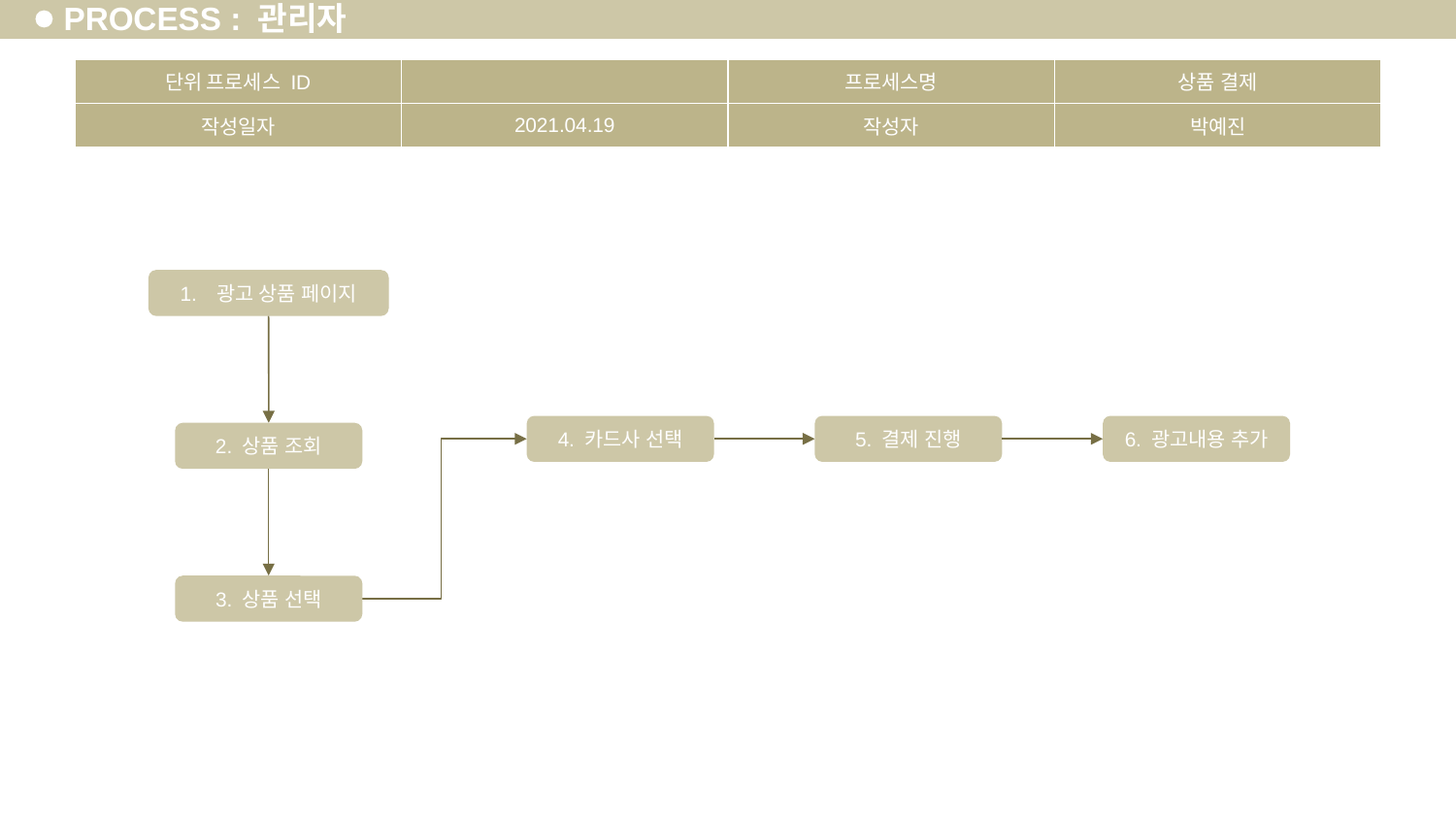

PROCESS : 관리자
| 단위 프로세스 ID |  | 프로세스명 | 상품 결제 |
| --- | --- | --- | --- |
| 작성일자 | 2021.04.19 | 작성자 | 박예진 |
광고 상품 페이지
4. 카드사 선택
5. 결제 진행
6. 광고내용 추가
2. 상품 조회
3. 상품 선택